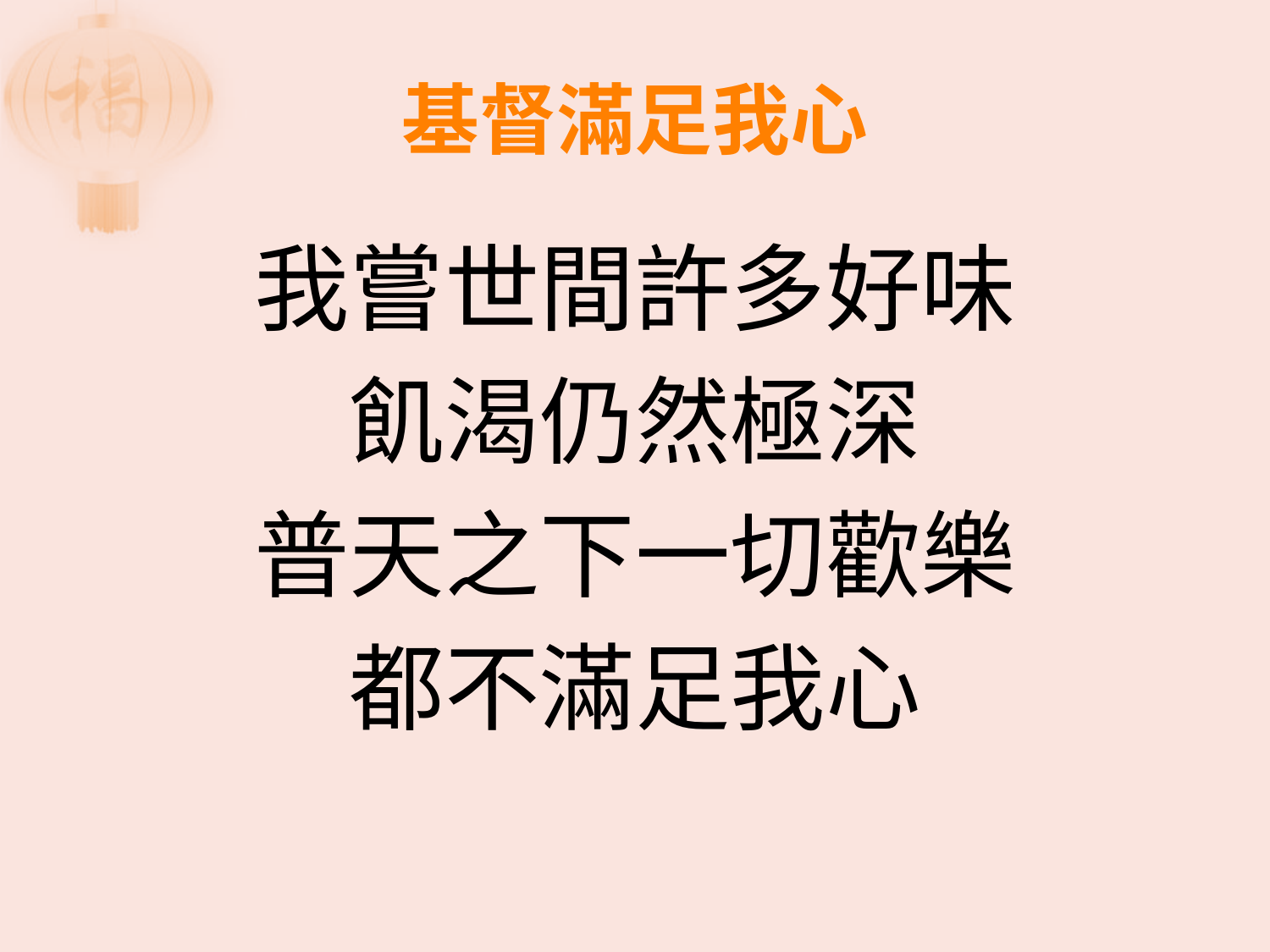

# 基督滿足我心
我嘗世間許多好味
飢渴仍然極深
普天之下一切歡樂
都不滿足我心